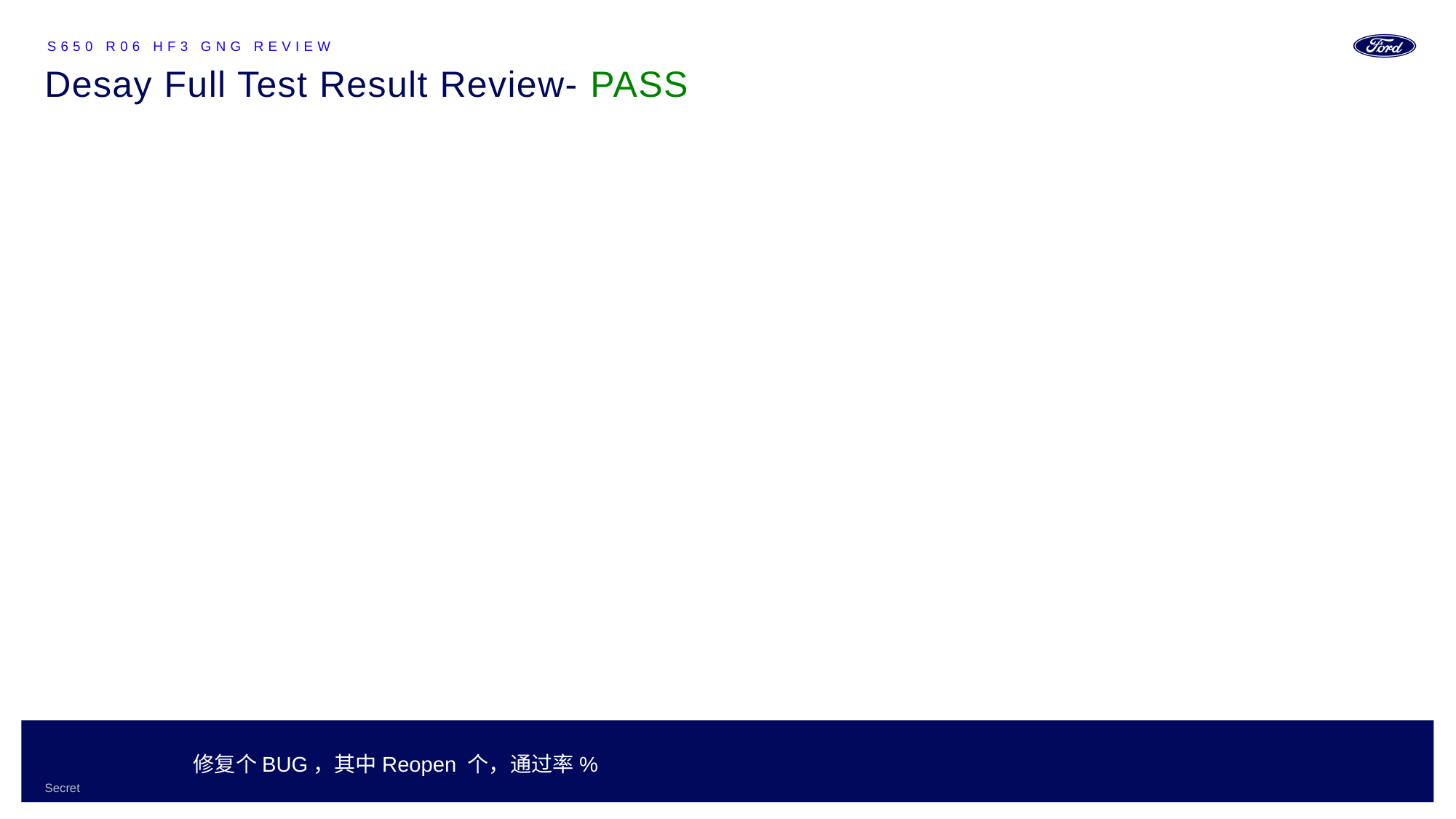

S650 R06 HF3 GNG Review
# Desay Full Test Result Review- PASS
19
修复个BUG，其中Reopen 个，通过率%